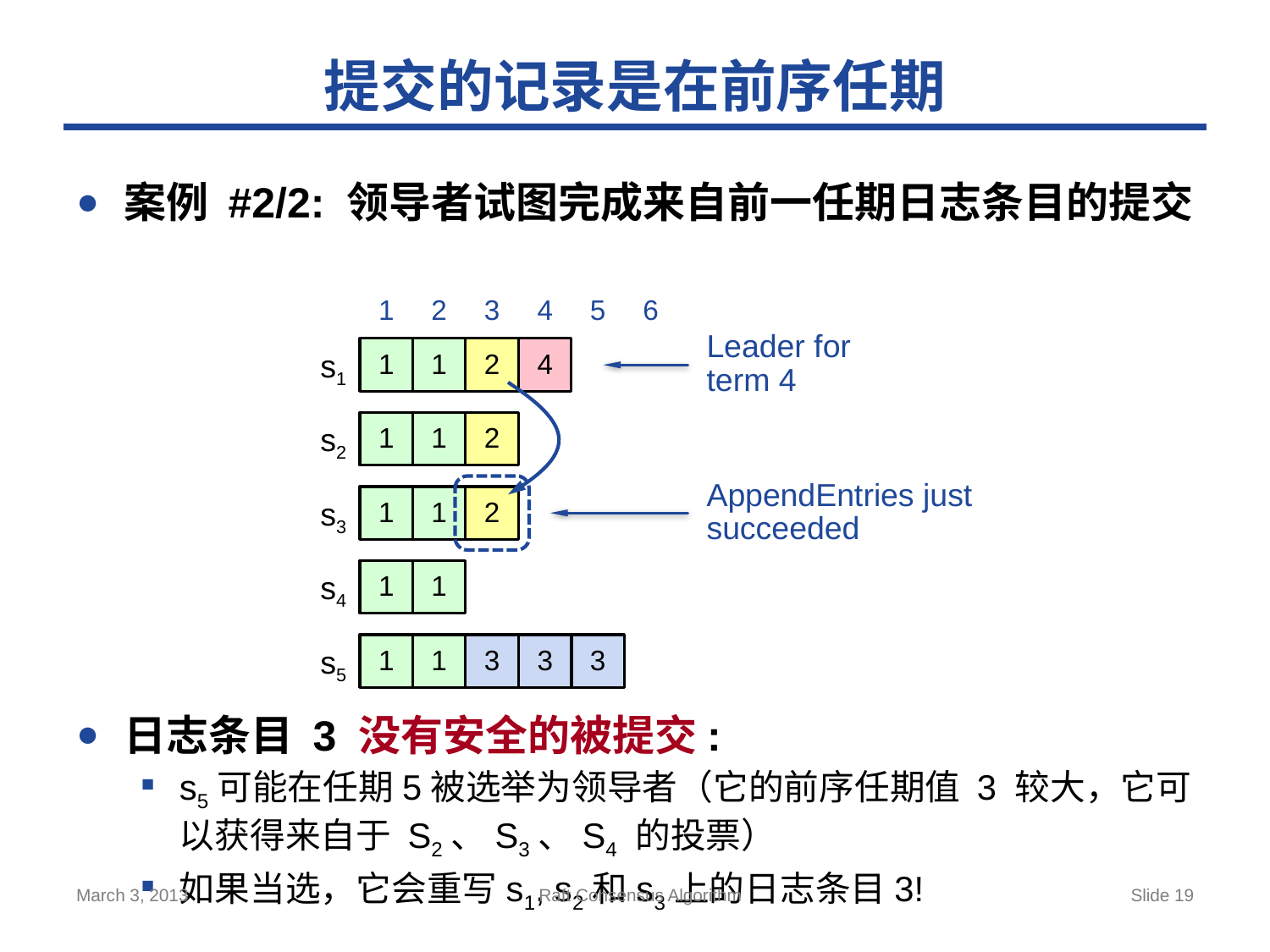

# 提交的记录是在前序任期
案例 #2/2: 领导者试图完成来自前一任期日志条目的提交

日志条目 3 没有安全的被提交:
s5可能在任期5被选举为领导者（它的前序任期值 3 较大，它可以获得来自于 S2、S3、S4 的投票）
如果当选，它会重写s1, s2和s3上的日志条目3!
1
2
3
4
5
6
Leader for
term 4
1
1
2
4
s1

1
1
2
s2

AppendEntries just
succeeded
1
1
2
s3
1
1
s4
1
1
3
3
3
s5
March 3, 2013
Raft Consensus Algorithm
Slide 19